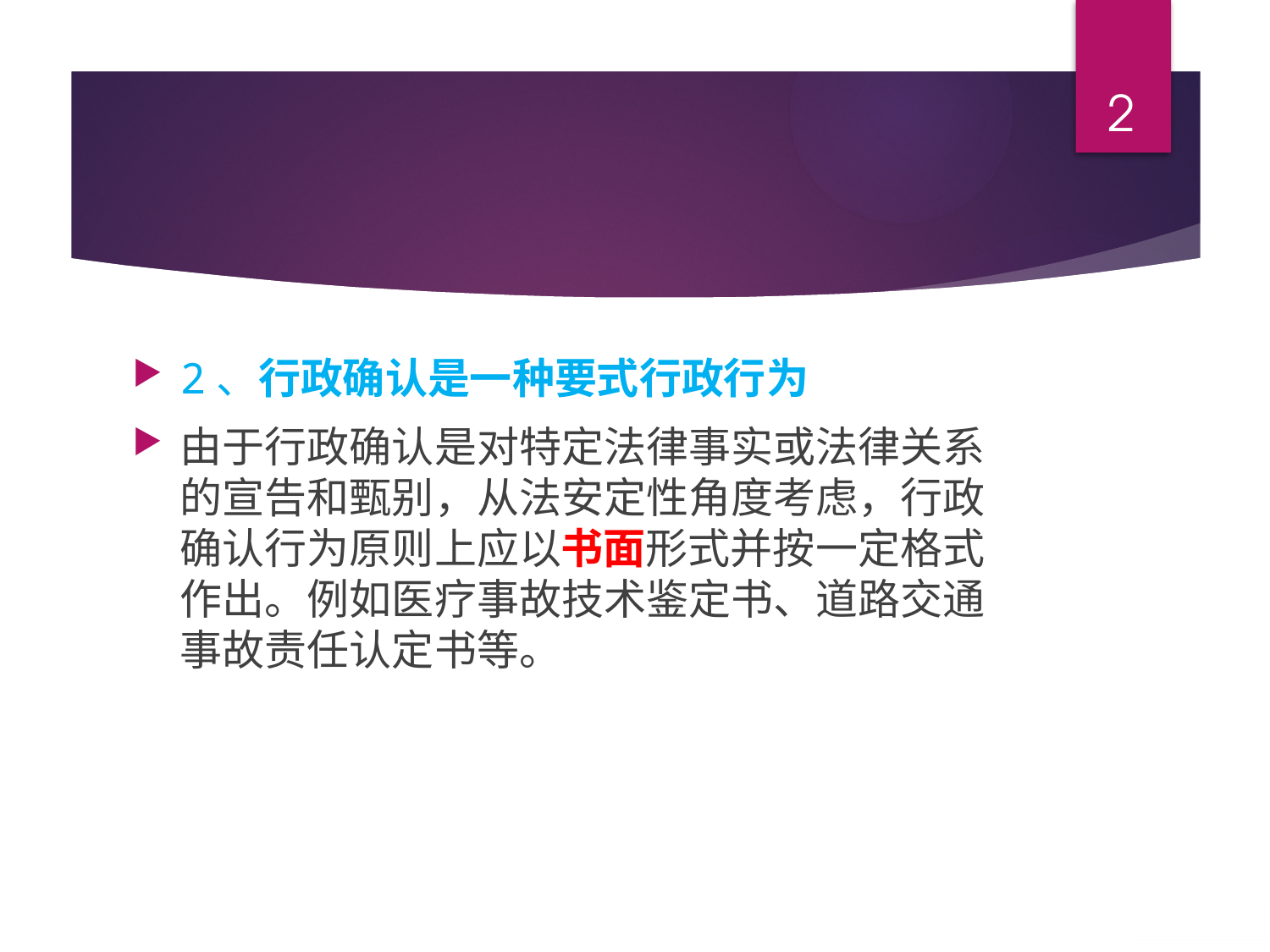

2
#
2、行政确认是一种要式行政行为
由于行政确认是对特定法律事实或法律关系的宣告和甄别，从法安定性角度考虑，行政确认行为原则上应以书面形式并按一定格式作出。例如医疗事故技术鉴定书、道路交通事故责任认定书等。